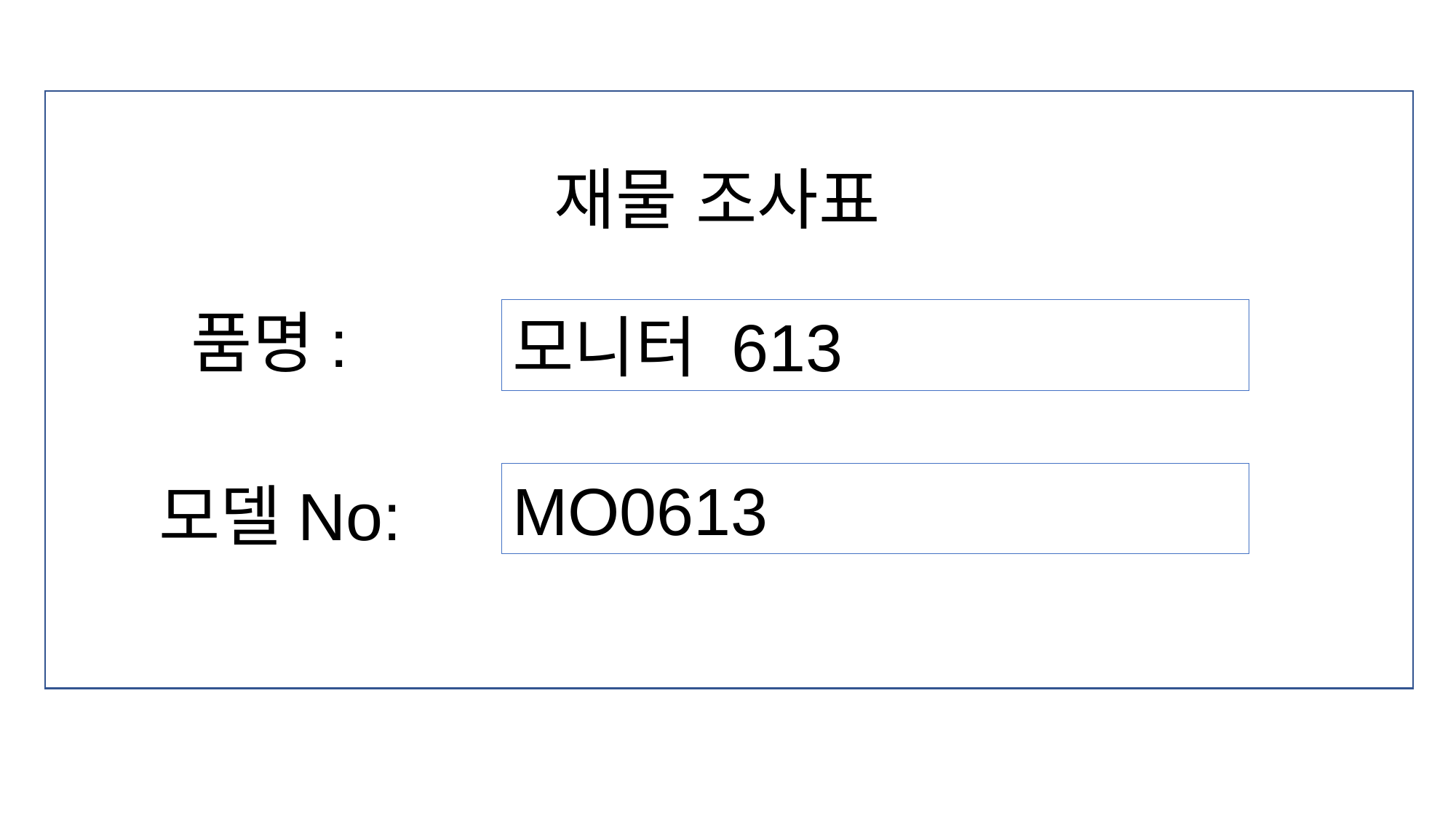

재물 조사표
품명:
모니터 613
MO0613
모델No: